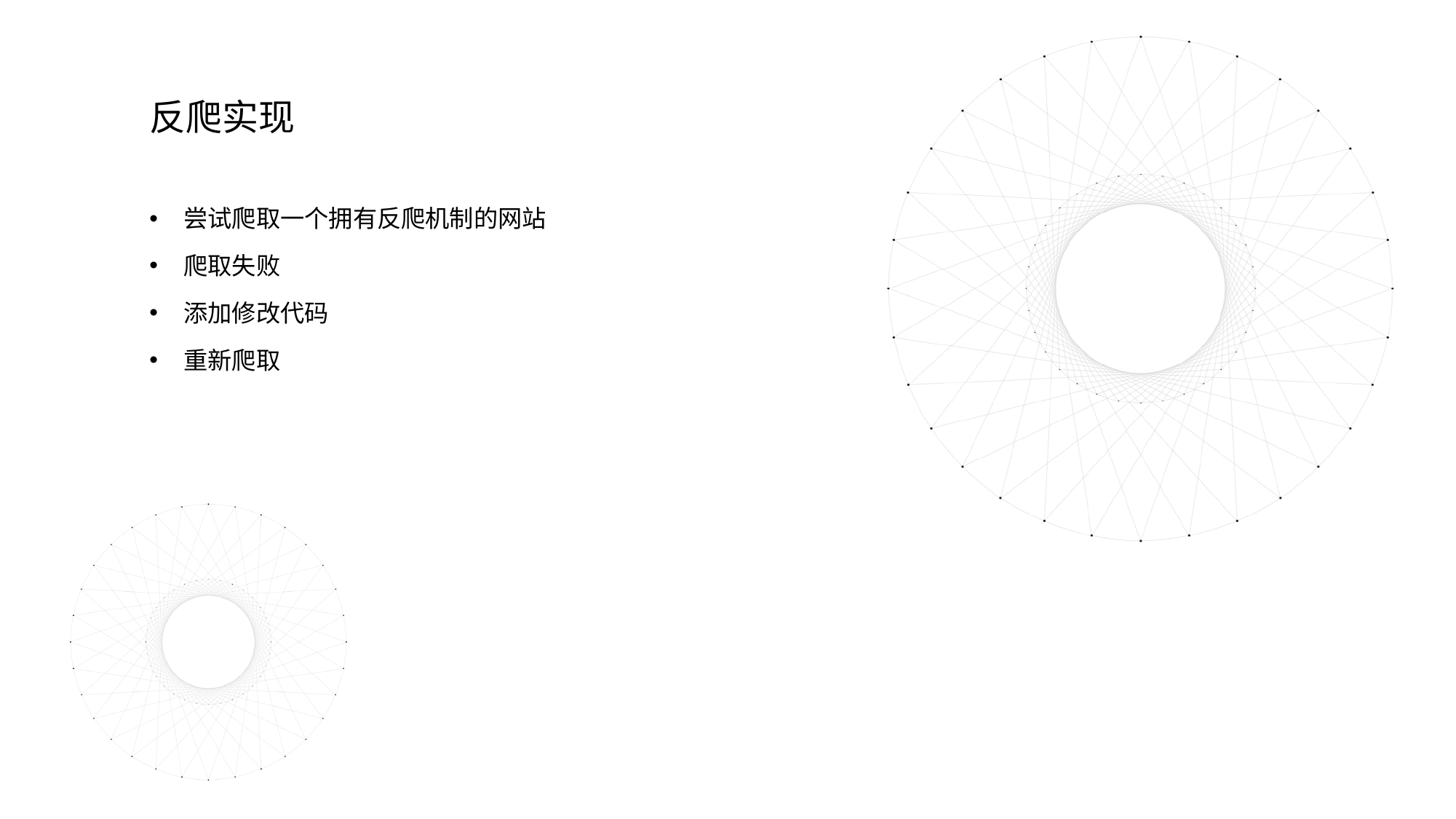

反爬实现
尝试爬取一个拥有反爬机制的网站
爬取失败
添加修改代码
重新爬取